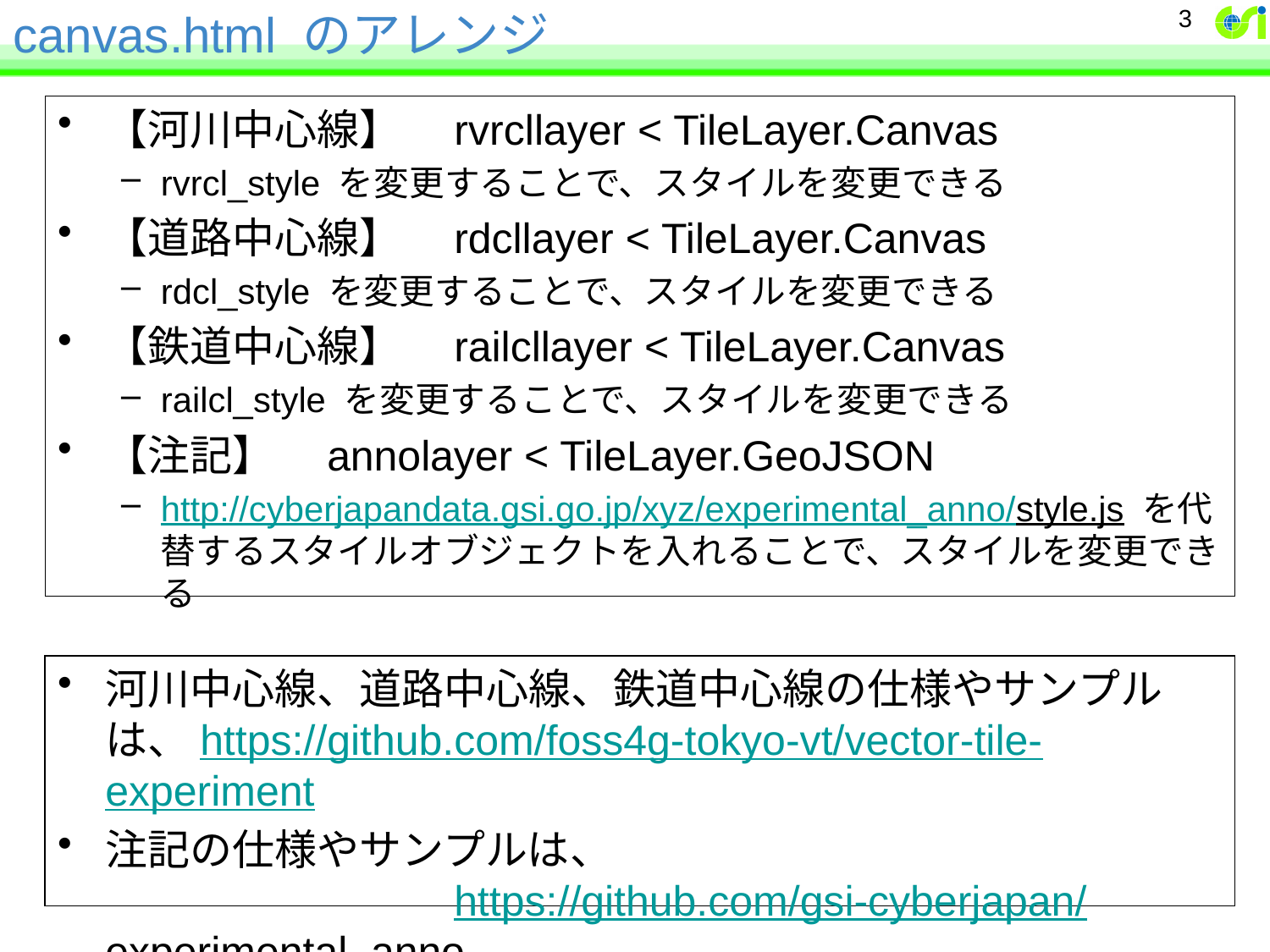

# canvas.html のアレンジ
3
【河川中心線】　rvrcllayer < TileLayer.Canvas
rvrcl_style を変更することで、スタイルを変更できる
【道路中心線】　rdcllayer < TileLayer.Canvas
rdcl_style を変更することで、スタイルを変更できる
【鉄道中心線】　railcllayer < TileLayer.Canvas
railcl_style を変更することで、スタイルを変更できる
【注記】　annolayer < TileLayer.GeoJSON
http://cyberjapandata.gsi.go.jp/xyz/experimental_anno/style.js を代替するスタイルオブジェクトを入れることで、スタイルを変更できる
河川中心線、道路中心線、鉄道中心線の仕様やサンプルは、https://github.com/foss4g-tokyo-vt/vector-tile-experiment
注記の仕様やサンプルは、　　　　　　　　　　　　　　　　　　　　　　https://github.com/gsi-cyberjapan/experimental_anno